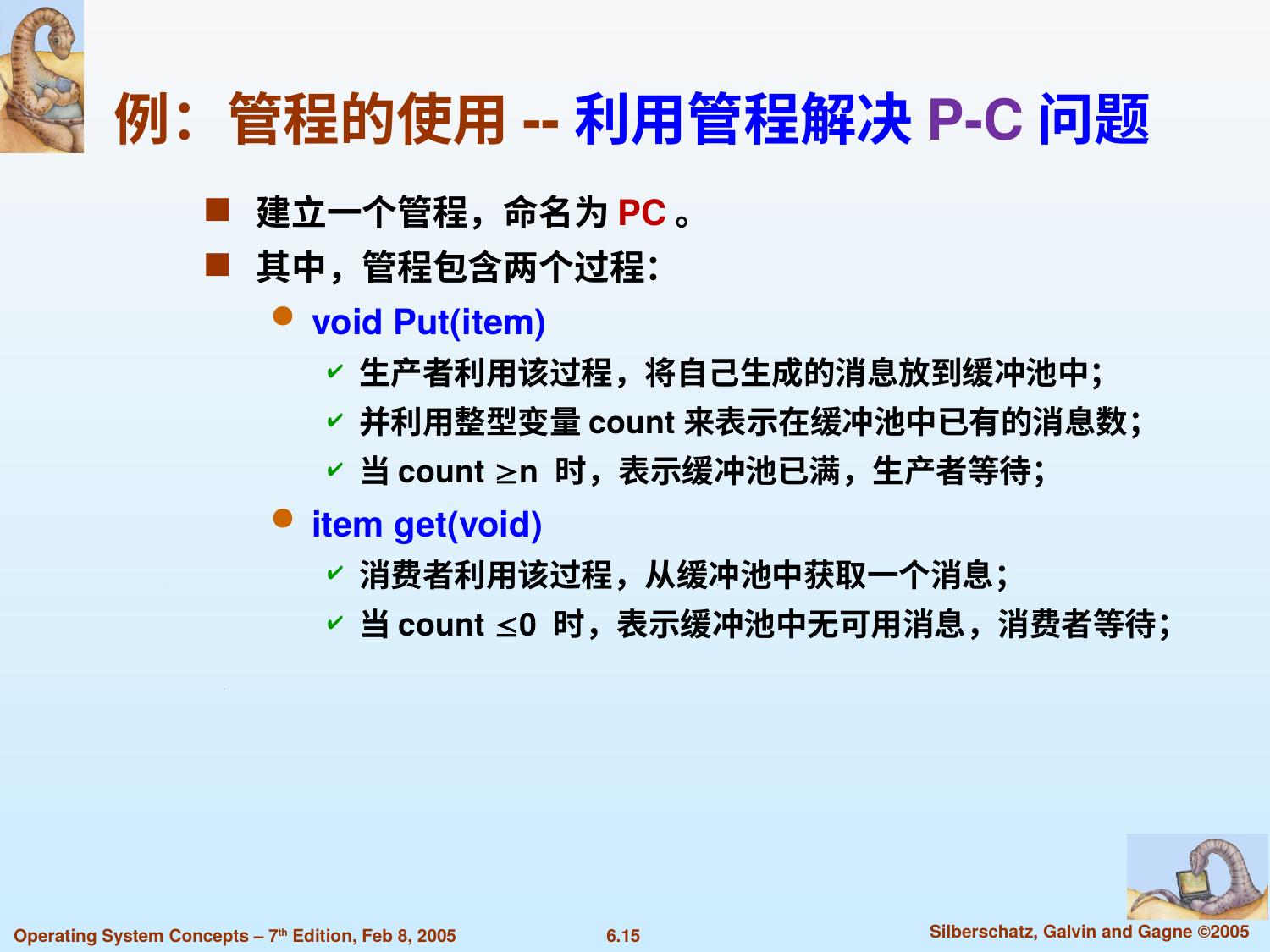

例：管程的使用--利用管程解决P-C问题
建立一个管程，命名为PC。
其中，管程包含两个过程：
void Put(item)
生产者利用该过程，将自己生成的消息放到缓冲池中；
并利用整型变量count来表示在缓冲池中已有的消息数；
当count ≥n 时，表示缓冲池已满，生产者等待；
item get(void)
消费者利用该过程，从缓冲池中获取一个消息；
当count ≤0 时，表示缓冲池中无可用消息，消费者等待；